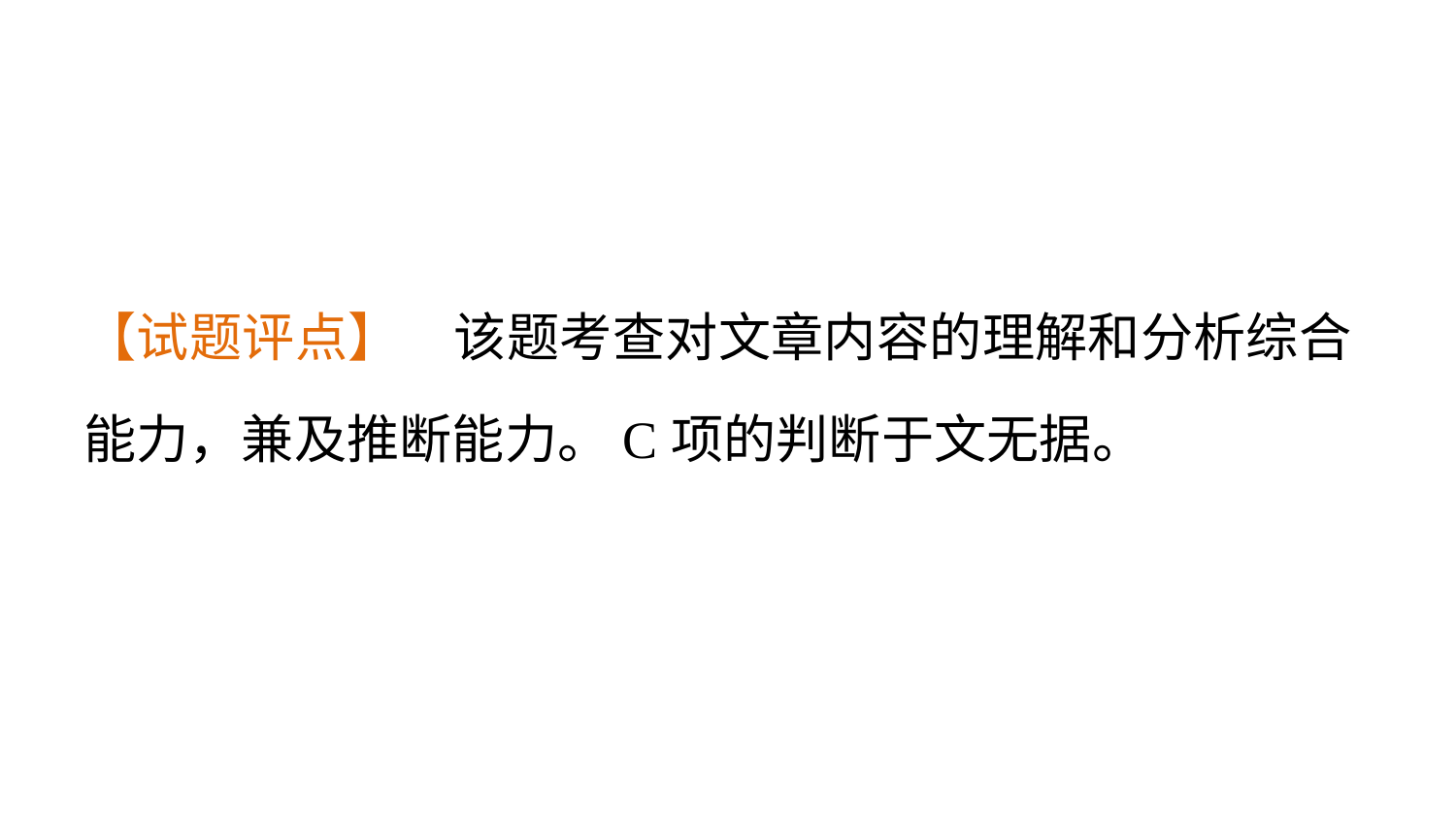

【试题评点】　该题考查对文章内容的理解和分析综合能力，兼及推断能力。C项的判断于文无据。